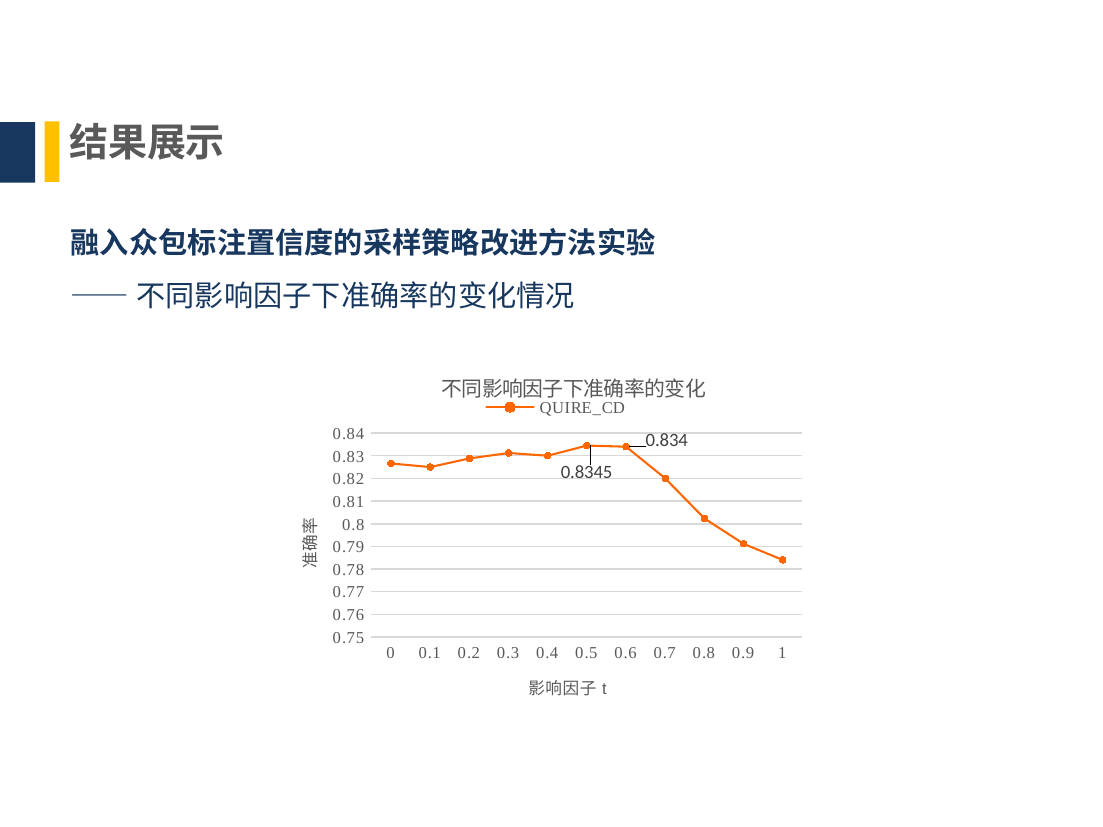

结果展示

融入众包标注置信度的采样策略改进方法实验
——不同影响因子下准确率的变化情况

### Chart: 不同影响因子下准确率的变化

| Category | QUIRE_CD |
|---|---|
| 0 | 0.8266 |
| 0.1 | 0.825 |
| 0.2 | 0.8288 |
| 0.3 | 0.8312 |
| 0.4 | 0.83 |
| 0.5 | 0.8345 |
| 0.6 | 0.834 |
| 0.7 | 0.82 |
| 0.8 | 0.8023 |
| 0.9 | 0.7911 |
| 1 | 0.784 |